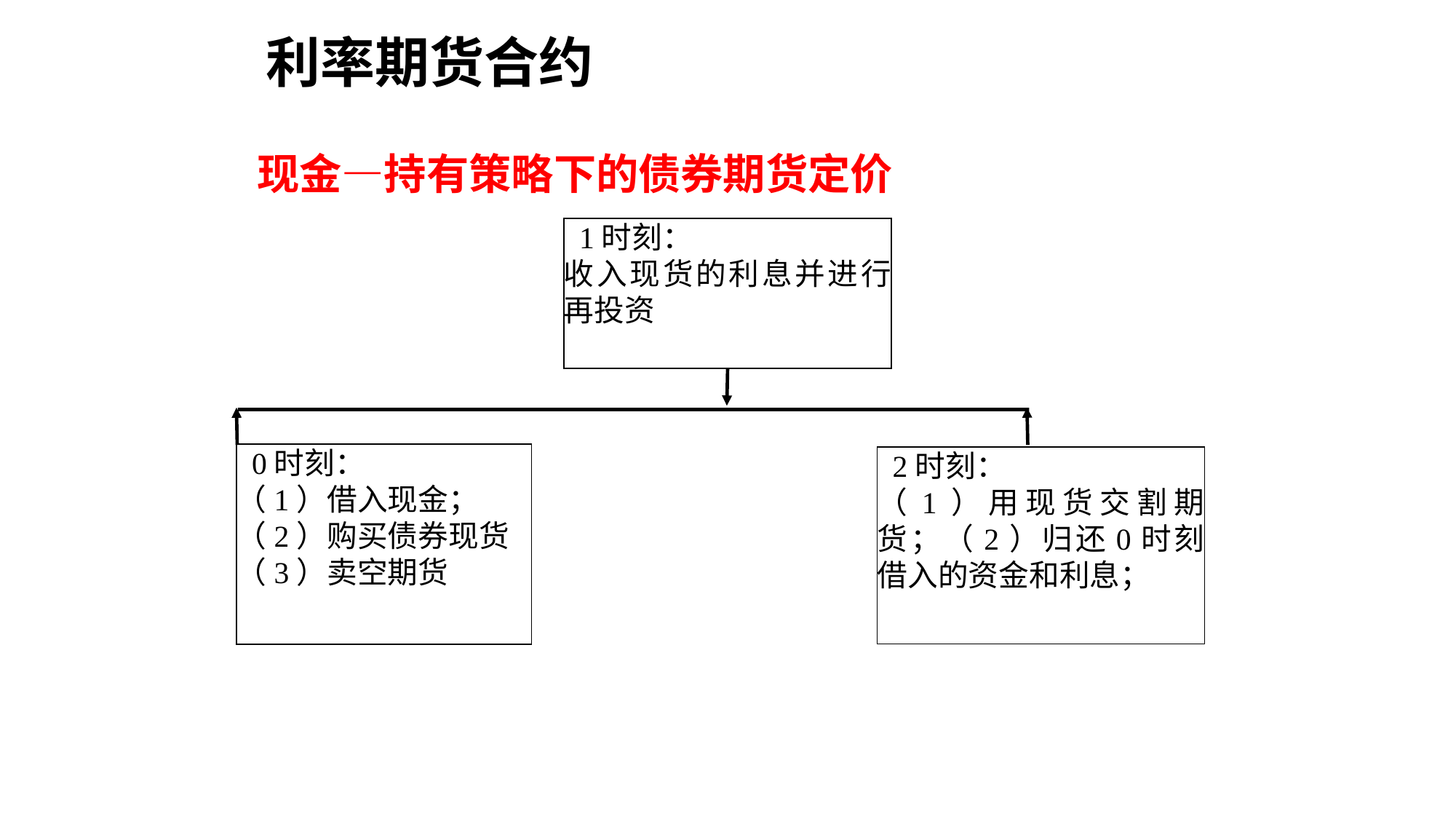

利率期货合约
现金—持有策略下的债券期货定价
  1时刻：
收入现货的利息并进行再投资

  0时刻：
（1）借入现金；
（2）购买债券现货
（3）卖空期货
  2时刻：
（1）用现货交割期货；（2）归还0时刻借入的资金和利息；